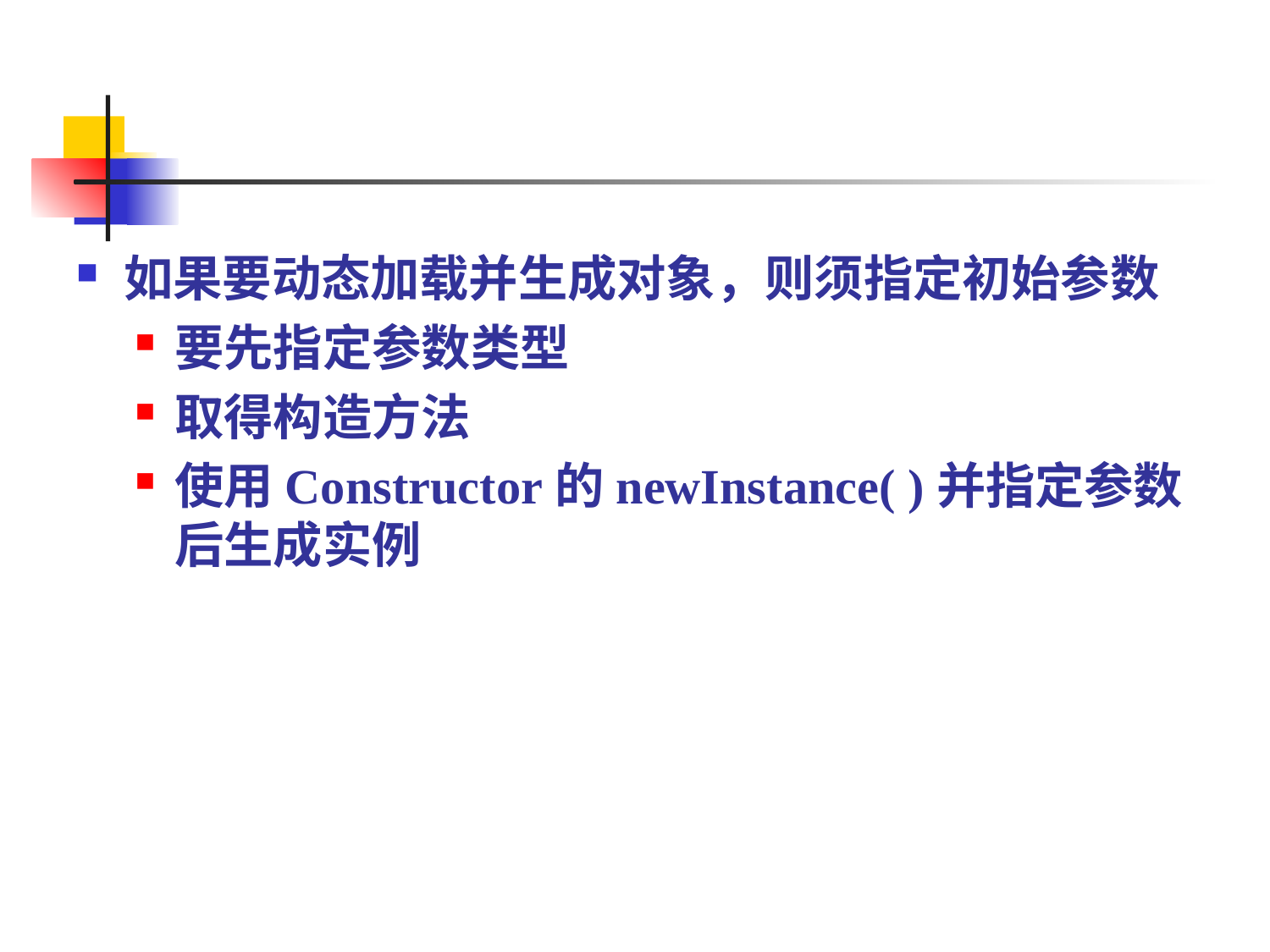

如果要动态加载并生成对象，则须指定初始参数
要先指定参数类型
取得构造方法
使用Constructor的newInstance( )并指定参数后生成实例